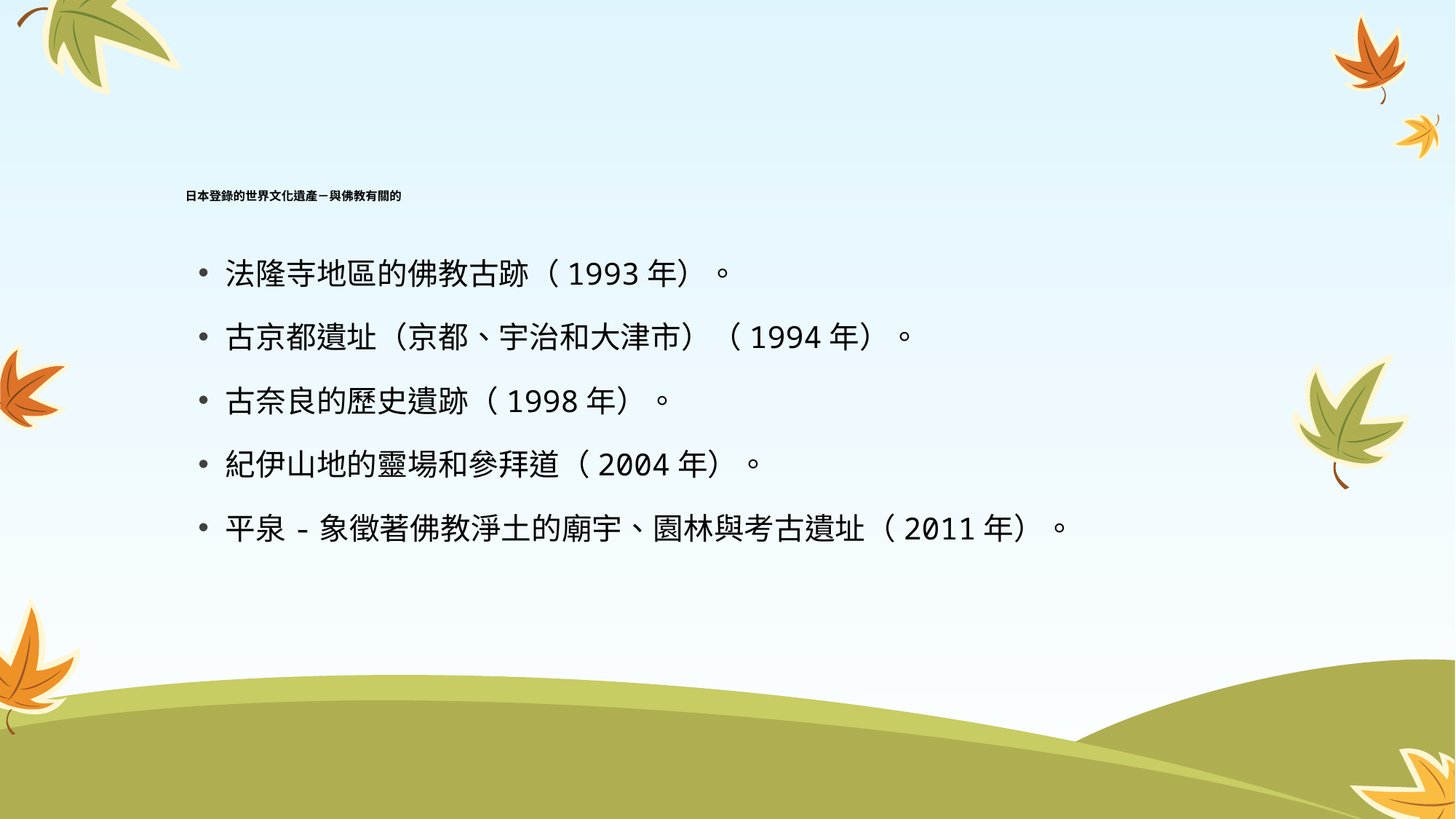

# 日本登錄的世界文化遺產－與佛教有關的

法隆寺地區的佛教古跡（1993年）。
古京都遺址（京都、宇治和大津市）（1994年）。
古奈良的歷史遺跡（1998年）。
紀伊山地的靈場和參拜道（2004年）。
平泉-象徵著佛教淨土的廟宇、園林與考古遺址（2011年）。